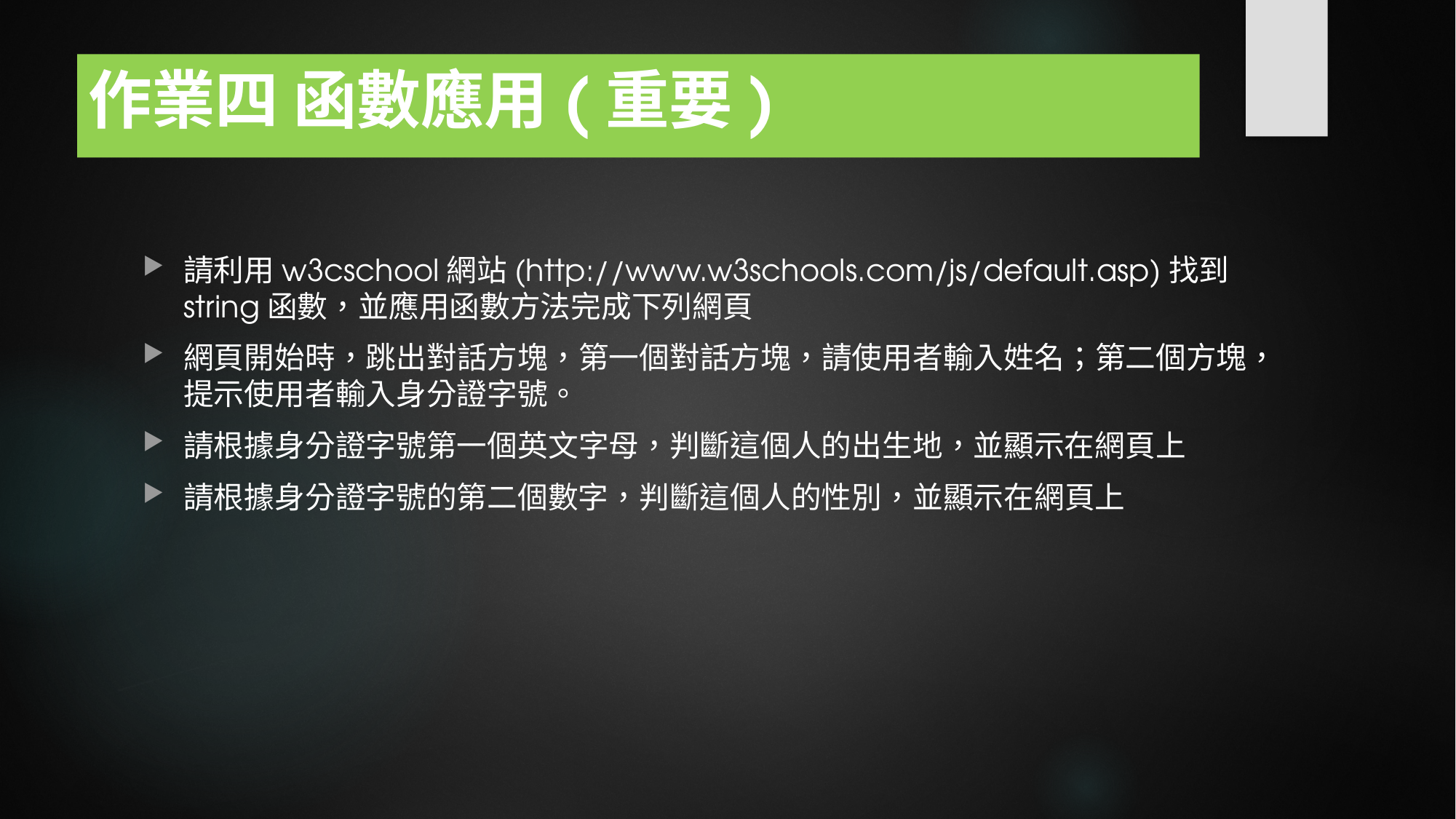

# 作業四 函數應用(重要)
請利用w3cschool網站(http://www.w3schools.com/js/default.asp)找到string函數，並應用函數方法完成下列網頁
網頁開始時，跳出對話方塊，第一個對話方塊，請使用者輸入姓名；第二個方塊，提示使用者輸入身分證字號。
請根據身分證字號第一個英文字母，判斷這個人的出生地，並顯示在網頁上
請根據身分證字號的第二個數字，判斷這個人的性別，並顯示在網頁上